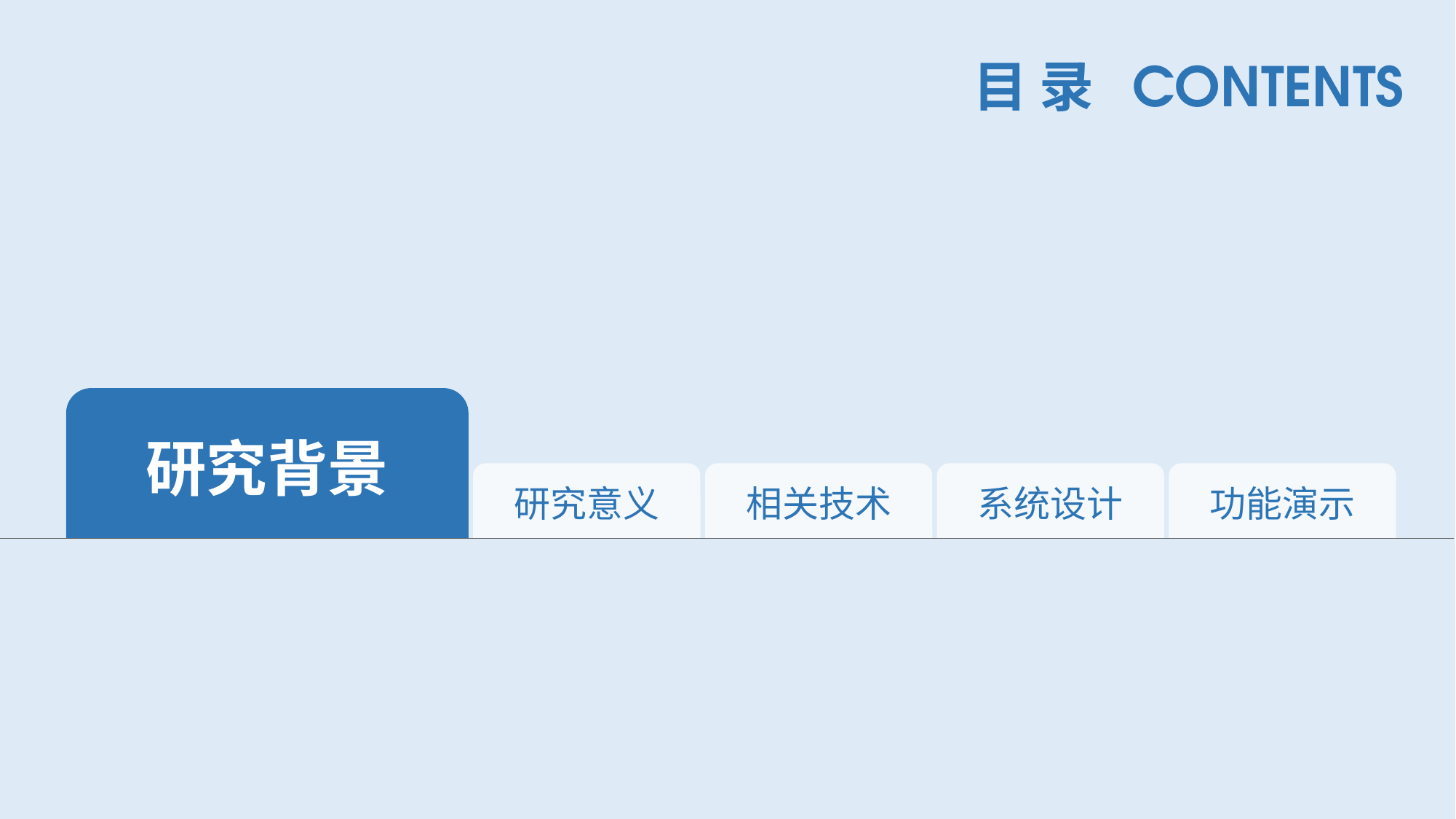

目 录  CONTENTS
研究背景
研究意义
相关技术
系统设计
功能演示